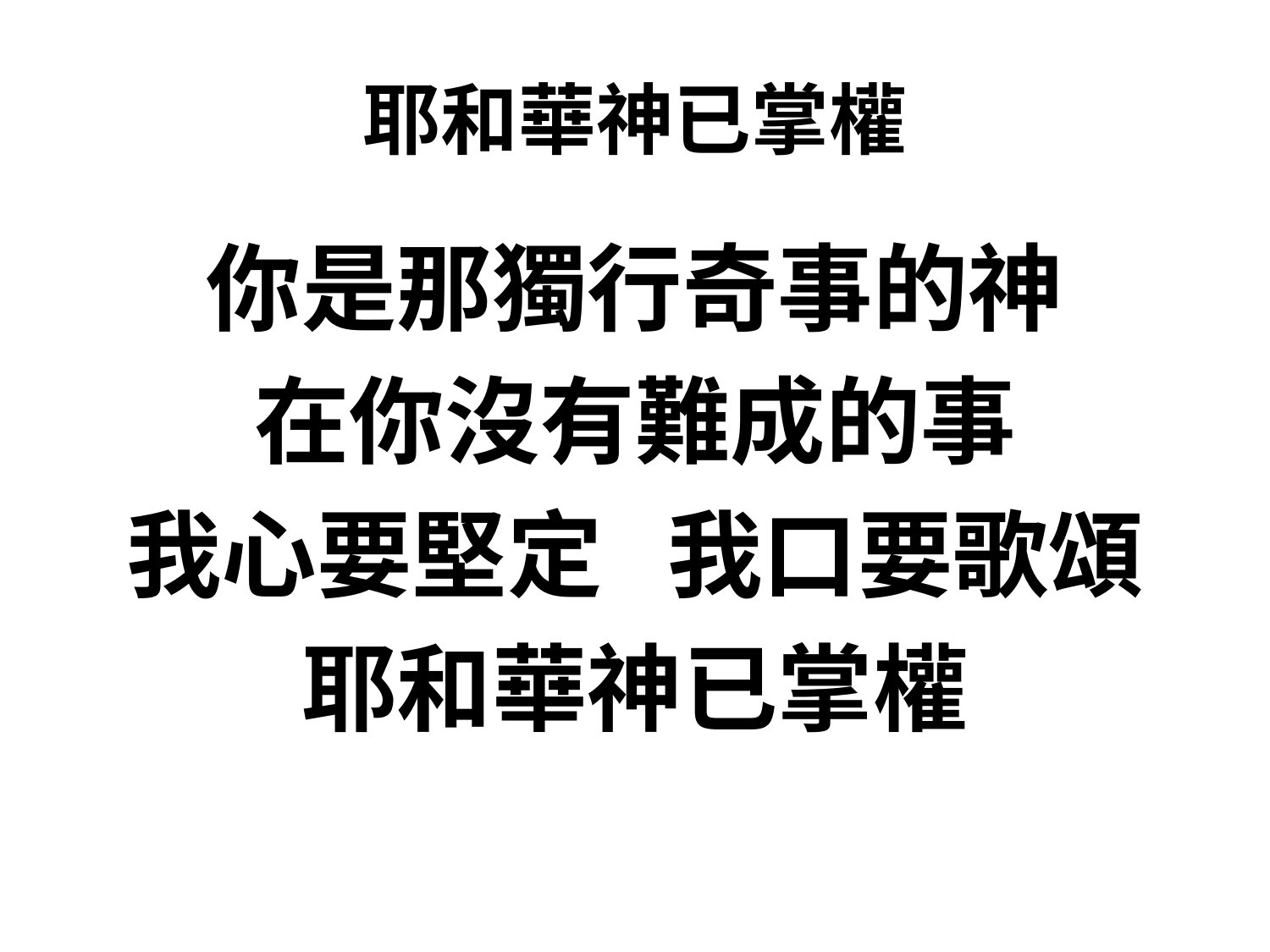

# 耶和華神已掌權
你是那獨行奇事的神
在你沒有難成的事
我心要堅定   我口要歌頌
耶和華神已掌權